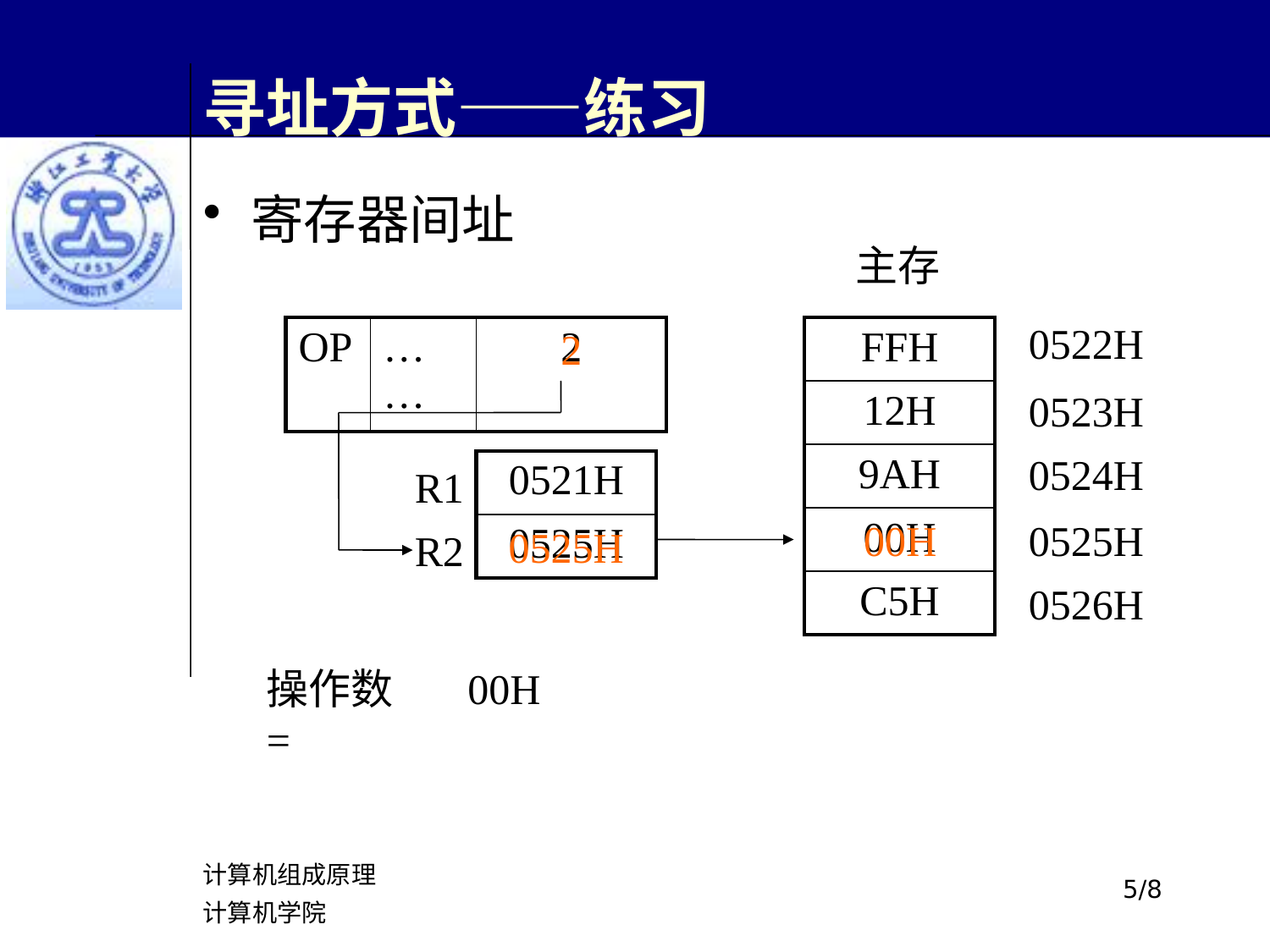

# 寻址方式——练习
寄存器间址
主存
0522H
2
| OP | …… | 2 |
| --- | --- | --- |
| FFH |
| --- |
| 12H |
| 9AH |
| 00H |
| C5H |
0523H

0524H
| 0521H |
| --- |
| 0525H |
R1
00H
0525H
0525H
R2

0526H
操作数 =
00H
计算机组成原理
计算机学院

5/8